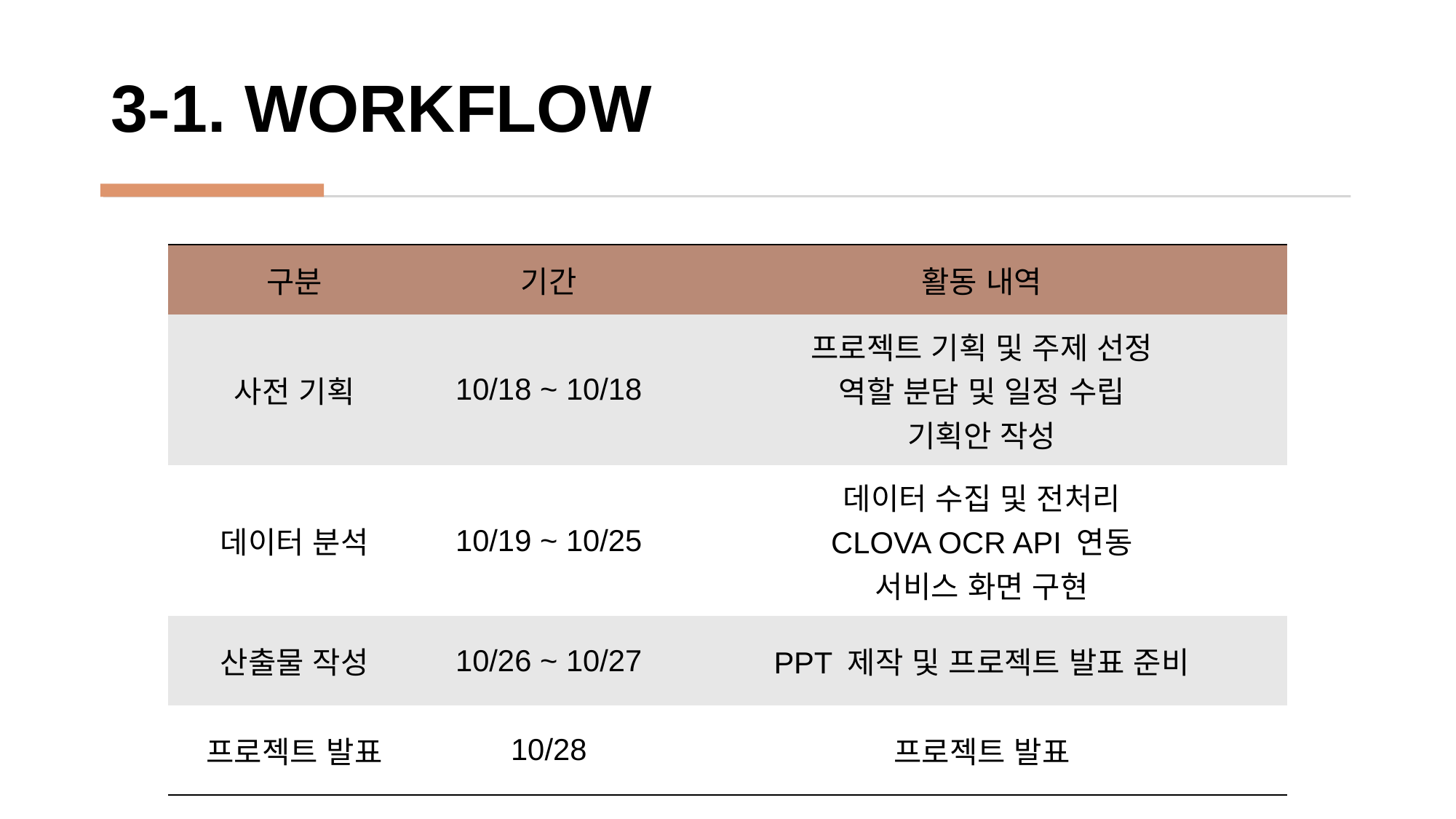

# 3-1. WORKFLOW

| 구분 | 기간 | 활동 내역 |
| --- | --- | --- |
| 사전 기획 | 10/18 ~ 10/18 | 프로젝트 기획 및 주제 선정 역할 분담 및 일정 수립 기획안 작성 |
| 데이터 분석 | 10/19 ~ 10/25 | 데이터 수집 및 전처리 CLOVA OCR API 연동 서비스 화면 구현 |
| 산출물 작성 | 10/26 ~ 10/27 | PPT 제작 및 프로젝트 발표 준비 |
| 프로젝트 발표 | 10/28 | 프로젝트 발표 |